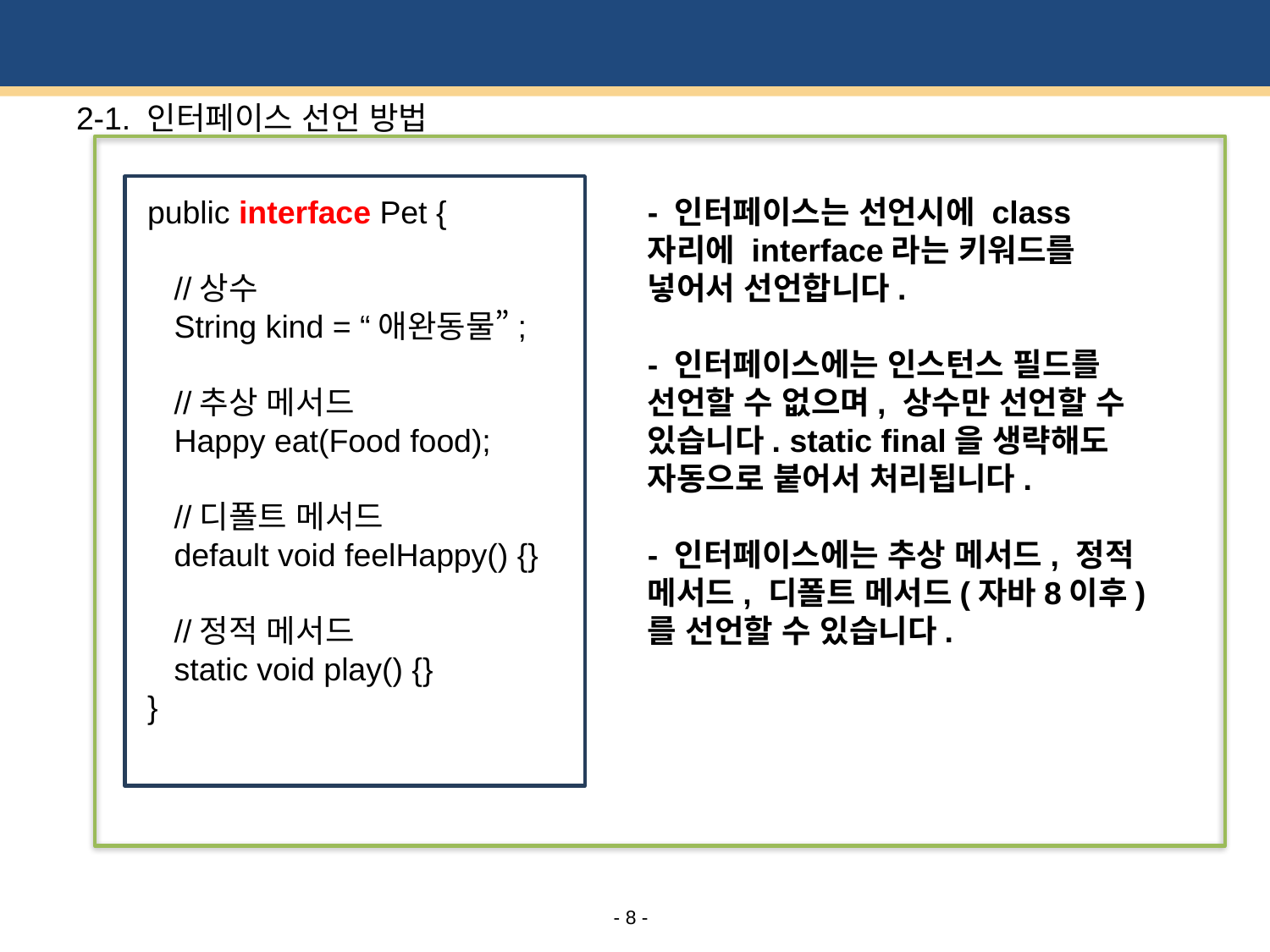

# 2-1. 인터페이스 선언 방법

public interface Pet {

   //상수
   String kind = “애완동물”;

   //추상 메서드
   Happy eat(Food food);

   //디폴트 메서드
   default void feelHappy() {}

   //정적 메서드
   static void play() {}
}

- 인터페이스는 선언시에 class자리에 interface라는 키워드를 넣어서 선언합니다.

- 인터페이스에는 인스턴스 필드를 선언할 수 없으며, 상수만 선언할 수 있습니다. static final을 생략해도 자동으로 붙어서 처리됩니다.

- 인터페이스에는 추상 메서드, 정적 메서드, 디폴트 메서드(자바8이후)를 선언할 수 있습니다.